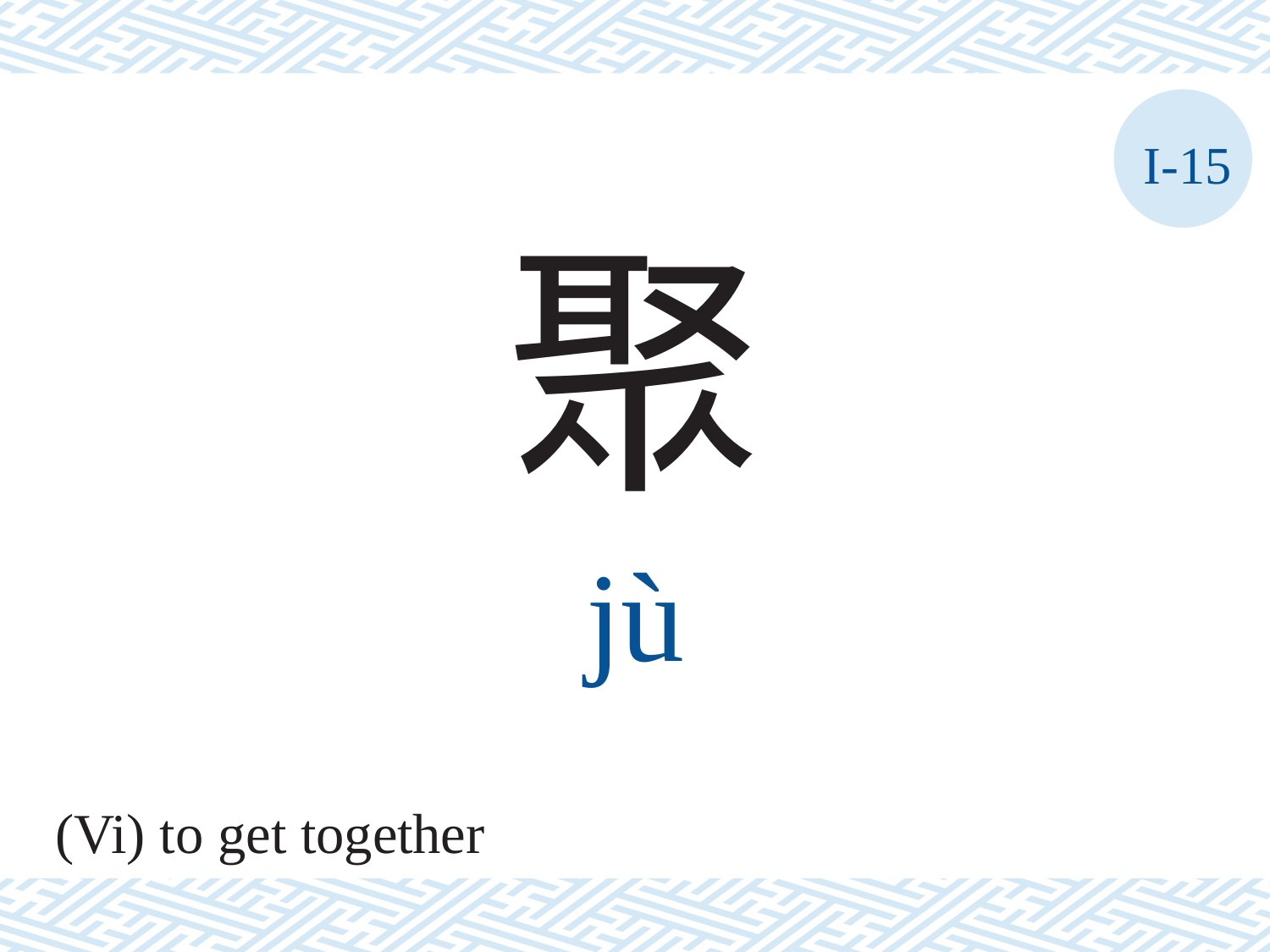

I-15
聚
jù
(Vi) to get together